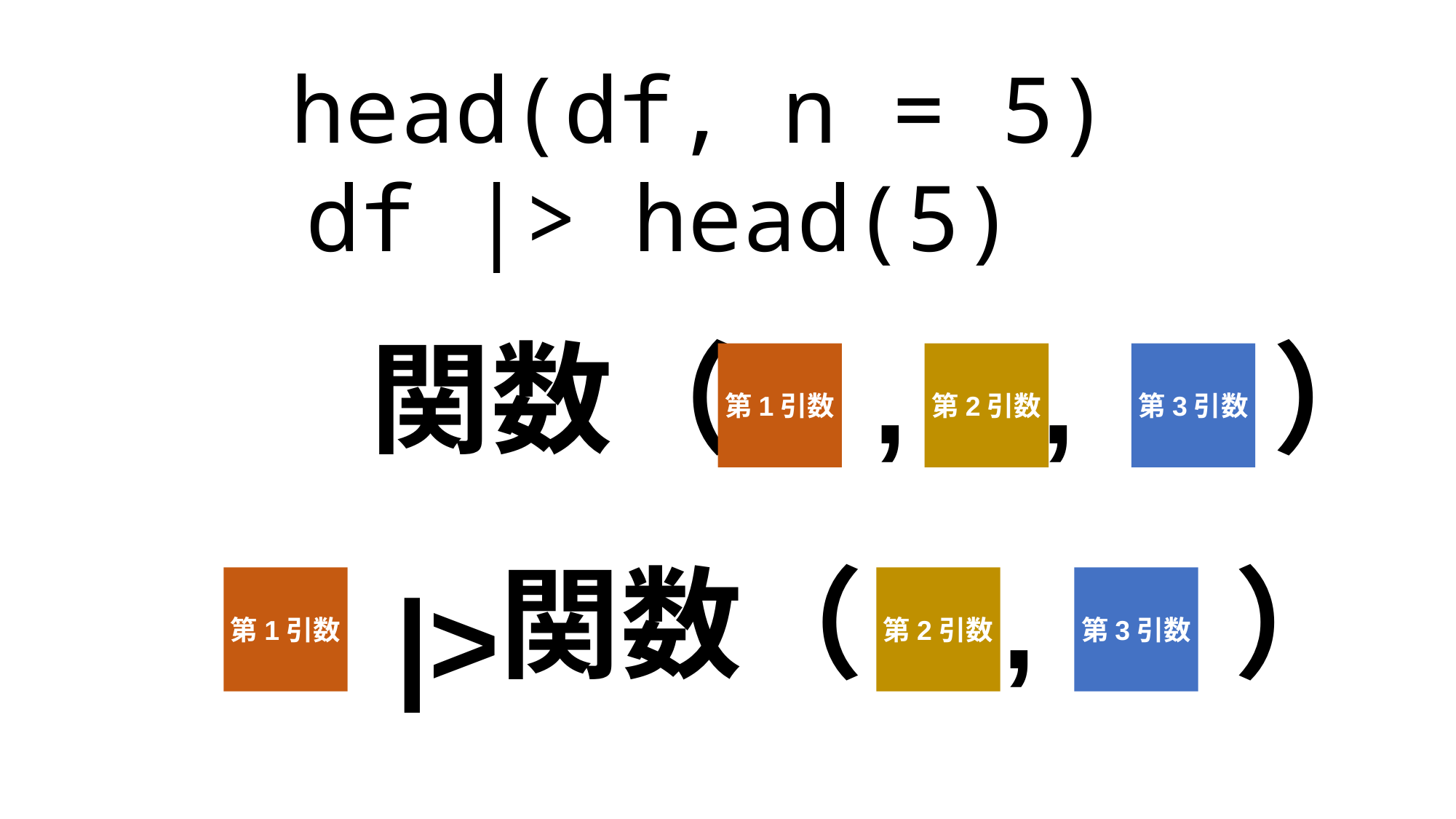

head(df, n = 5)
df |> head(5)
関数（    ,    ,     ）
第1引数
第2引数
第3引数
関数（    ,     ）
|>
第1引数
第2引数
第3引数